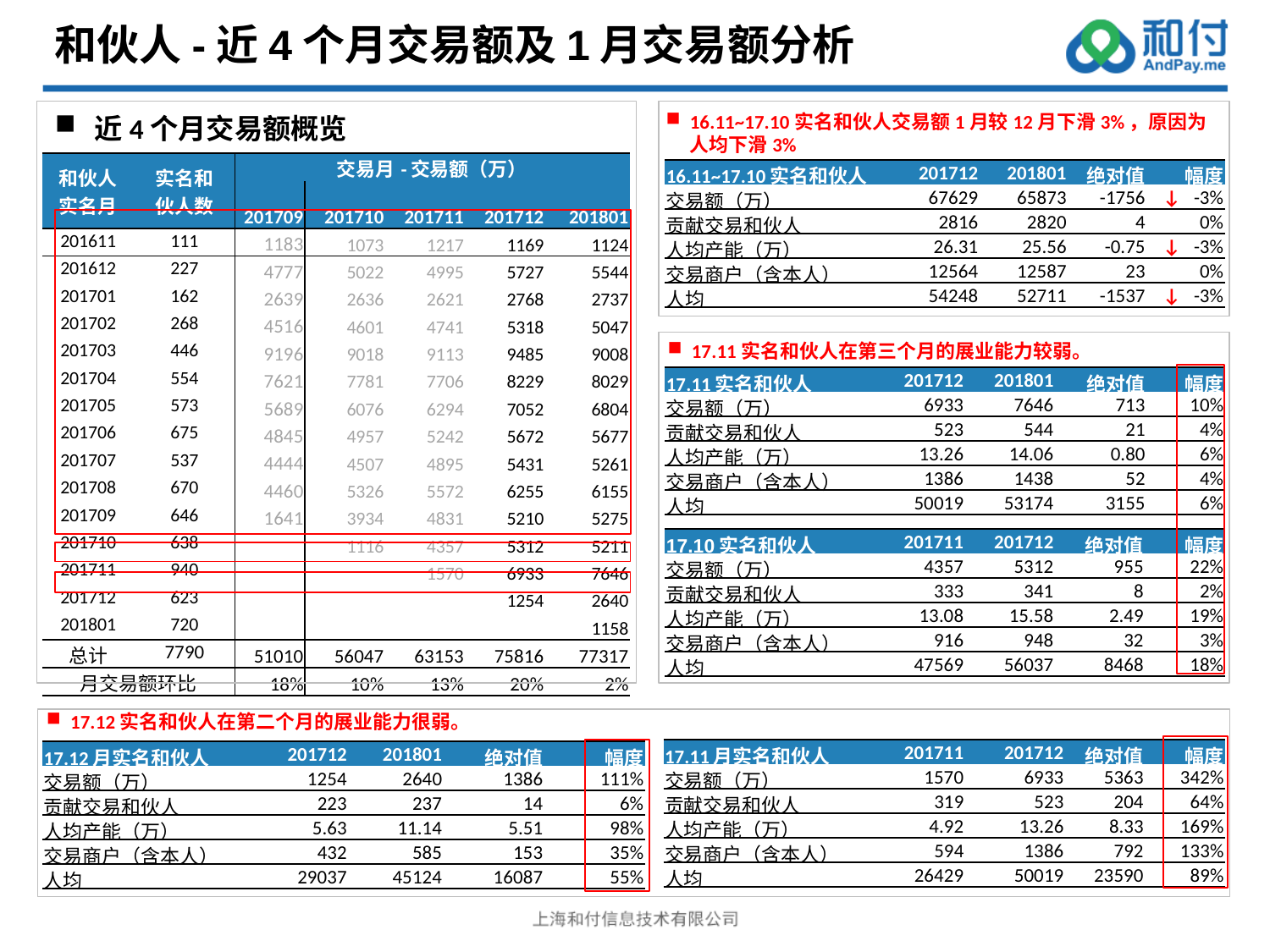

和伙人-近4个月交易额及1月交易额分析

16.11~17.10实名和伙人交易额1月较12月下滑3%，原因为人均下滑3%
近4个月交易额概览
| 和伙人 实名月 | 实名和 伙人数 | 交易月-交易额（万） |  |  |  |  |
| --- | --- | --- | --- | --- | --- | --- |
|  |  | 201709 | 201710 | 201711 | 201712 | 201801 |
| 201611 | 111 | 1183 | 1073 | 1217 | 1169 | 1124 |
| 201612 | 227 | 4777 | 5022 | 4995 | 5727 | 5544 |
| 201701 | 162 | 2639 | 2636 | 2621 | 2768 | 2737 |
| 201702 | 268 | 4516 | 4601 | 4741 | 5318 | 5047 |
| 201703 | 446 | 9196 | 9018 | 9113 | 9485 | 9008 |
| 201704 | 554 | 7621 | 7781 | 7706 | 8229 | 8029 |
| 201705 | 573 | 5689 | 6076 | 6294 | 7052 | 6804 |
| 201706 | 675 | 4845 | 4957 | 5242 | 5672 | 5677 |
| 201707 | 537 | 4444 | 4507 | 4895 | 5431 | 5261 |
| 201708 | 670 | 4460 | 5326 | 5572 | 6255 | 6155 |
| 201709 | 646 | 1641 | 3934 | 4831 | 5210 | 5275 |
| 201710 | 638 |  | 1116 | 4357 | 5312 | 5211 |
| 201711 | 940 |  |  | 1570 | 6933 | 7646 |
| 201712 | 623 |  |  |  | 1254 | 2640 |
| 201801 | 720 |  |  |  |  | 1158 |
| 总计 | 7790 | 51010 | 56047 | 63153 | 75816 | 77317 |
| 月交易额环比 |  | 18% | 10% | 13% | 20% | 2% |
| 16.11~17.10实名和伙人 | 201712 | 201801 | 绝对值 | 幅度 |
| --- | --- | --- | --- | --- |
| 交易额（万） | 67629 | 65873 | -1756 | ↓ -3% |
| 贡献交易和伙人 | 2816 | 2820 | 4 | 0% |
| 人均产能（万） | 26.31 | 25.56 | -0.75 | ↓ -3% |
| 交易商户（含本人） | 12564 | 12587 | 23 | 0% |
| 人均 | 54248 | 52711 | -1537 | ↓ -3% |

17.11实名和伙人在第三个月的展业能力较弱。

| 17.11实名和伙人 | 201712 | 201801 | 绝对值 | 幅度 |
| --- | --- | --- | --- | --- |
| 交易额（万） | 6933 | 7646 | 713 | 10% |
| 贡献交易和伙人 | 523 | 544 | 21 | 4% |
| 人均产能（万） | 13.26 | 14.06 | 0.80 | 6% |
| 交易商户（含本人） | 1386 | 1438 | 52 | 4% |
| 人均 | 50019 | 53174 | 3155 | 6% |
| 17.10实名和伙人 | 201711 | 201712 | 绝对值 | 幅度 |
| --- | --- | --- | --- | --- |
| 交易额（万） | 4357 | 5312 | 955 | 22% |
| 贡献交易和伙人 | 333 | 341 | 8 | 2% |
| 人均产能（万） | 13.08 | 15.58 | 2.49 | 19% |
| 交易商户（含本人） | 916 | 948 | 32 | 3% |
| 人均 | 47569 | 56037 | 8468 | 18% |

17.12实名和伙人在第二个月的展业能力很弱。

| 17.11月实名和伙人 | 201711 | 201712 | 绝对值 | 幅度 |
| --- | --- | --- | --- | --- |
| 交易额（万） | 1570 | 6933 | 5363 | 342% |
| 贡献交易和伙人 | 319 | 523 | 204 | 64% |
| 人均产能（万） | 4.92 | 13.26 | 8.33 | 169% |
| 交易商户（含本人） | 594 | 1386 | 792 | 133% |
| 人均 | 26429 | 50019 | 23590 | 89% |
| 17.12月实名和伙人 | 201712 | 201801 | 绝对值 | 幅度 |
| --- | --- | --- | --- | --- |
| 交易额（万） | 1254 | 2640 | 1386 | 111% |
| 贡献交易和伙人 | 223 | 237 | 14 | 6% |
| 人均产能（万） | 5.63 | 11.14 | 5.51 | 98% |
| 交易商户（含本人） | 432 | 585 | 153 | 35% |
| 人均 | 29037 | 45124 | 16087 | 55% |